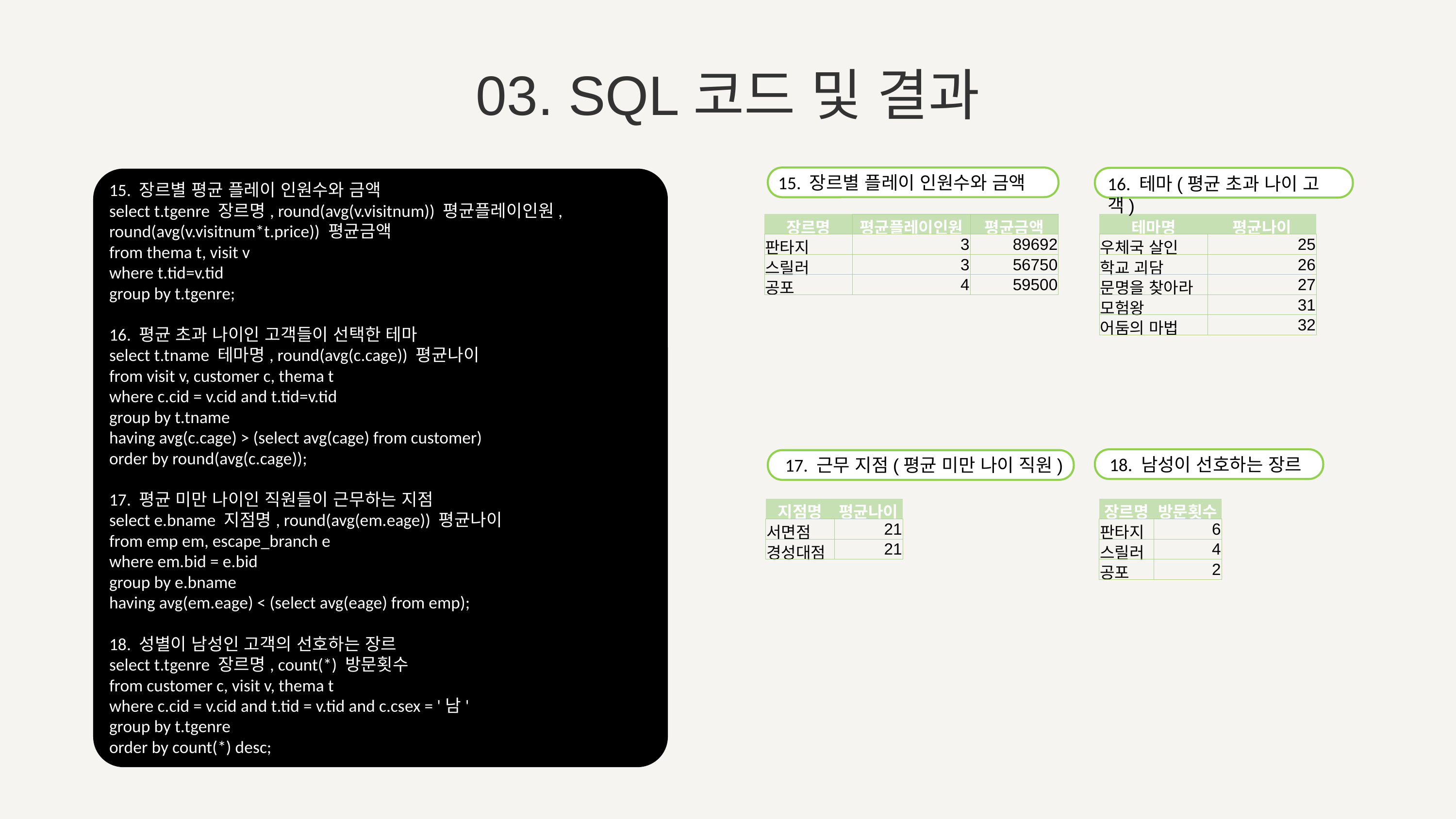

03. SQL코드 및 결과

15. 장르별 플레이 인원수와 금액

16. 테마(평균 초과 나이 고객)
15. 장르별 평균 플레이 인원수와 금액
select t.tgenre 장르명, round(avg(v.visitnum)) 평균플레이인원, round(avg(v.visitnum*t.price)) 평균금액
from thema t, visit v
where t.tid=v.tid
group by t.tgenre;

16. 평균 초과 나이인 고객들이 선택한 테마
select t.tname 테마명, round(avg(c.cage)) 평균나이
from visit v, customer c, thema t
where c.cid = v.cid and t.tid=v.tid
group by t.tname
having avg(c.cage) > (select avg(cage) from customer)
order by round(avg(c.cage));

17. 평균 미만 나이인 직원들이 근무하는 지점
select e.bname 지점명, round(avg(em.eage)) 평균나이
from emp em, escape_branch e
where em.bid = e.bid
group by e.bname
having avg(em.eage) < (select avg(eage) from emp);

18. 성별이 남성인 고객의 선호하는 장르
select t.tgenre 장르명, count(*) 방문횟수
from customer c, visit v, thema t
where c.cid = v.cid and t.tid = v.tid and c.csex = '남'
group by t.tgenre
order by count(*) desc;
| 장르명 | 평균플레이인원 | 평균금액 |
| --- | --- | --- |
| 판타지 | 3 | 89692 |
| 스릴러 | 3 | 56750 |
| 공포 | 4 | 59500 |
| 테마명 | 평균나이 |
| --- | --- |
| 우체국 살인 | 25 |
| 학교 괴담 | 26 |
| 문명을 찾아라 | 27 |
| 모험왕 | 31 |
| 어둠의 마법 | 32 |

18. 남성이 선호하는 장르

17. 근무 지점(평균 미만 나이 직원)
| 지점명 | 평균나이 |
| --- | --- |
| 서면점 | 21 |
| 경성대점 | 21 |
| 장르명 | 방문횟수 |
| --- | --- |
| 판타지 | 6 |
| 스릴러 | 4 |
| 공포 | 2 |